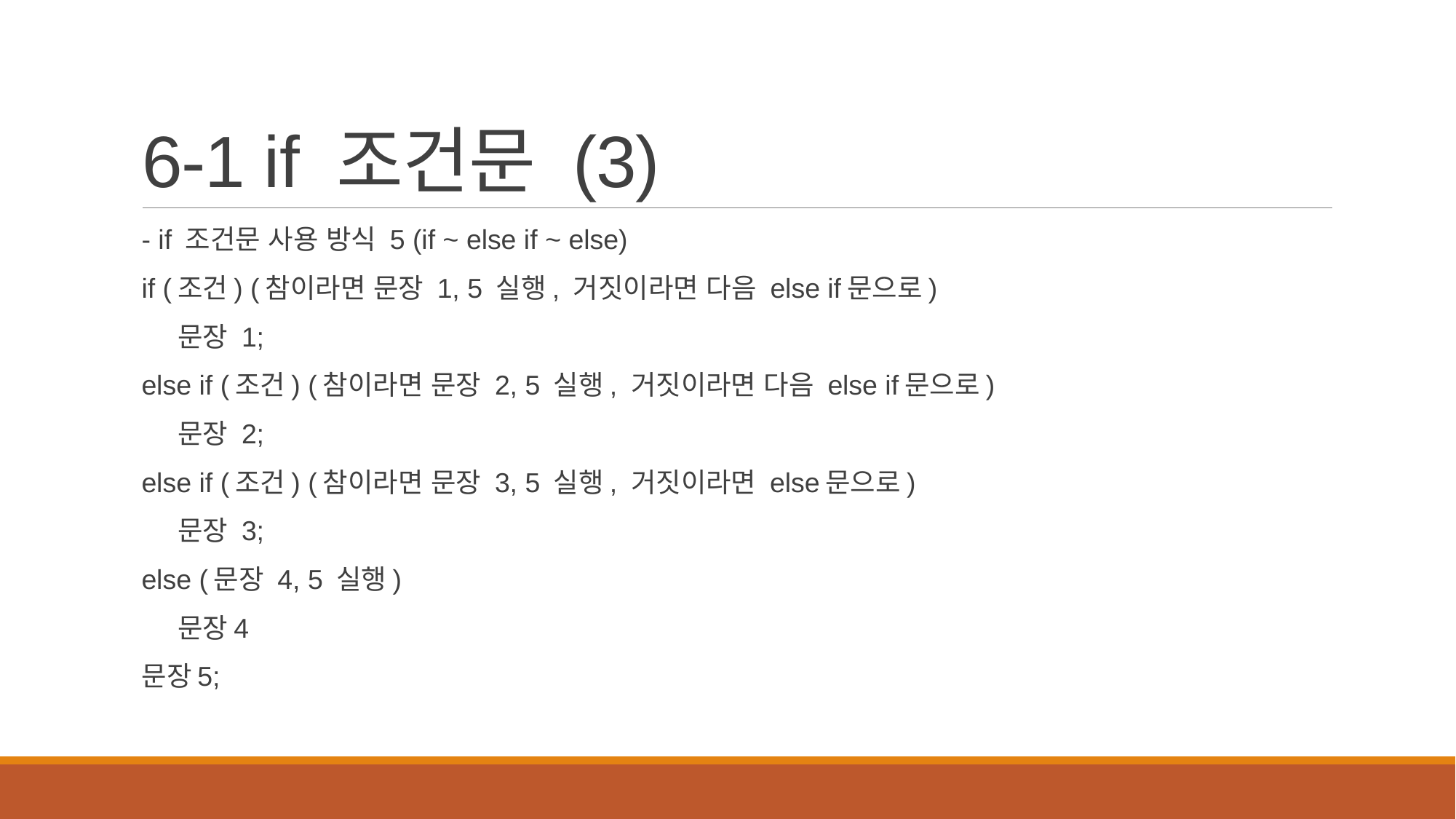

# 6-1 if 조건문 (3)
- if 조건문 사용 방식 5 (if ~ else if ~ else)
if (조건) (참이라면 문장 1, 5 실행, 거짓이라면 다음 else if문으로)
    문장 1;
else if (조건) (참이라면 문장 2, 5 실행, 거짓이라면 다음 else if문으로)
    문장 2;
else if (조건) (참이라면 문장 3, 5 실행, 거짓이라면 else문으로)
    문장 3;
else (문장 4, 5 실행)
    문장4
문장5;